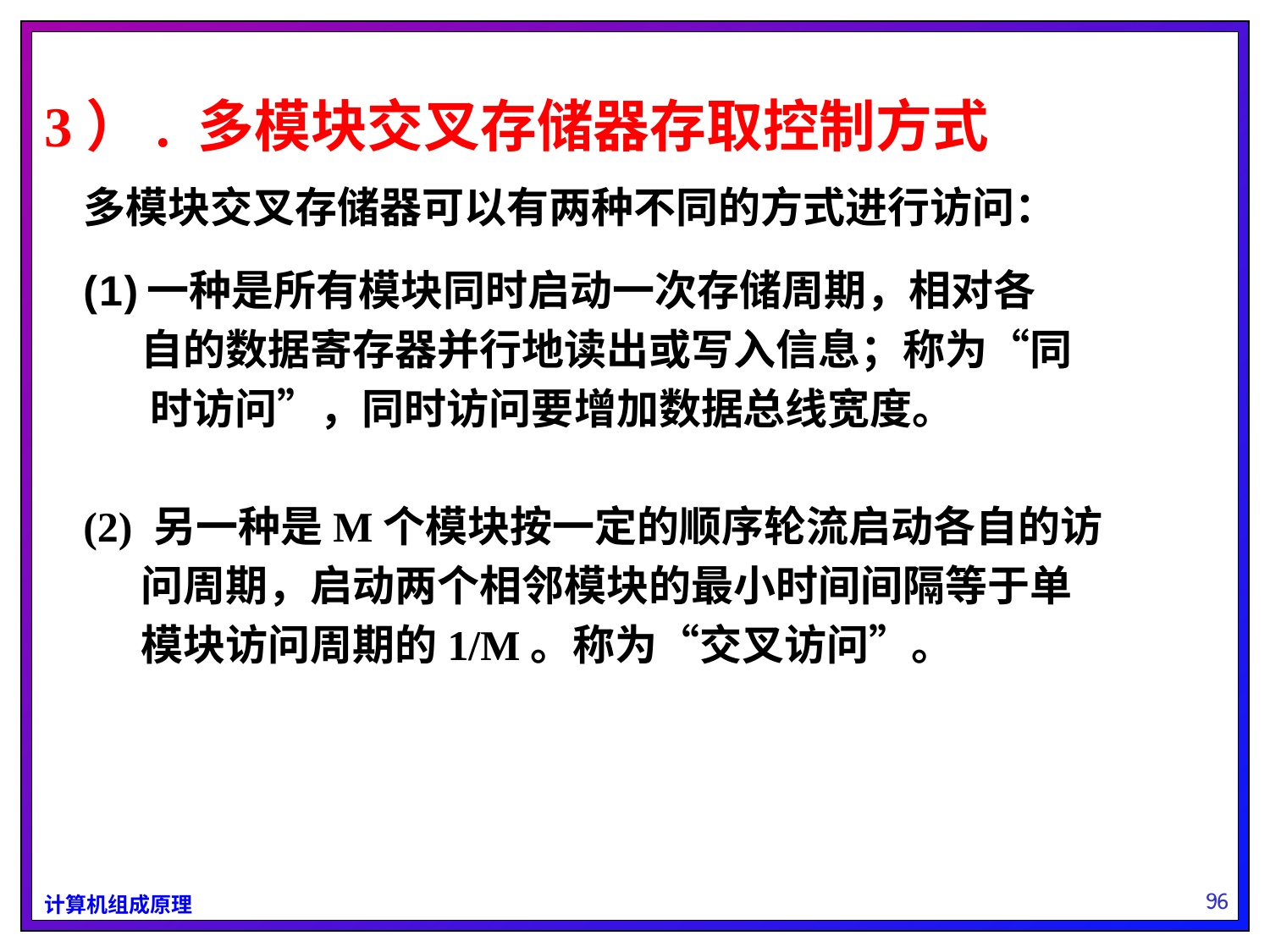

3）. 多模块交叉存储器存取控制方式
多模块交叉存储器可以有两种不同的方式进行访问：

一种是所有模块同时启动一次存储周期，相对各
     自的数据寄存器并行地读出或写入信息；称为“同
      时访问”，同时访问要增加数据总线宽度。

(2) 另一种是M个模块按一定的顺序轮流启动各自的访
     问周期，启动两个相邻模块的最小时间间隔等于单
     模块访问周期的1/M。称为“交叉访问”。